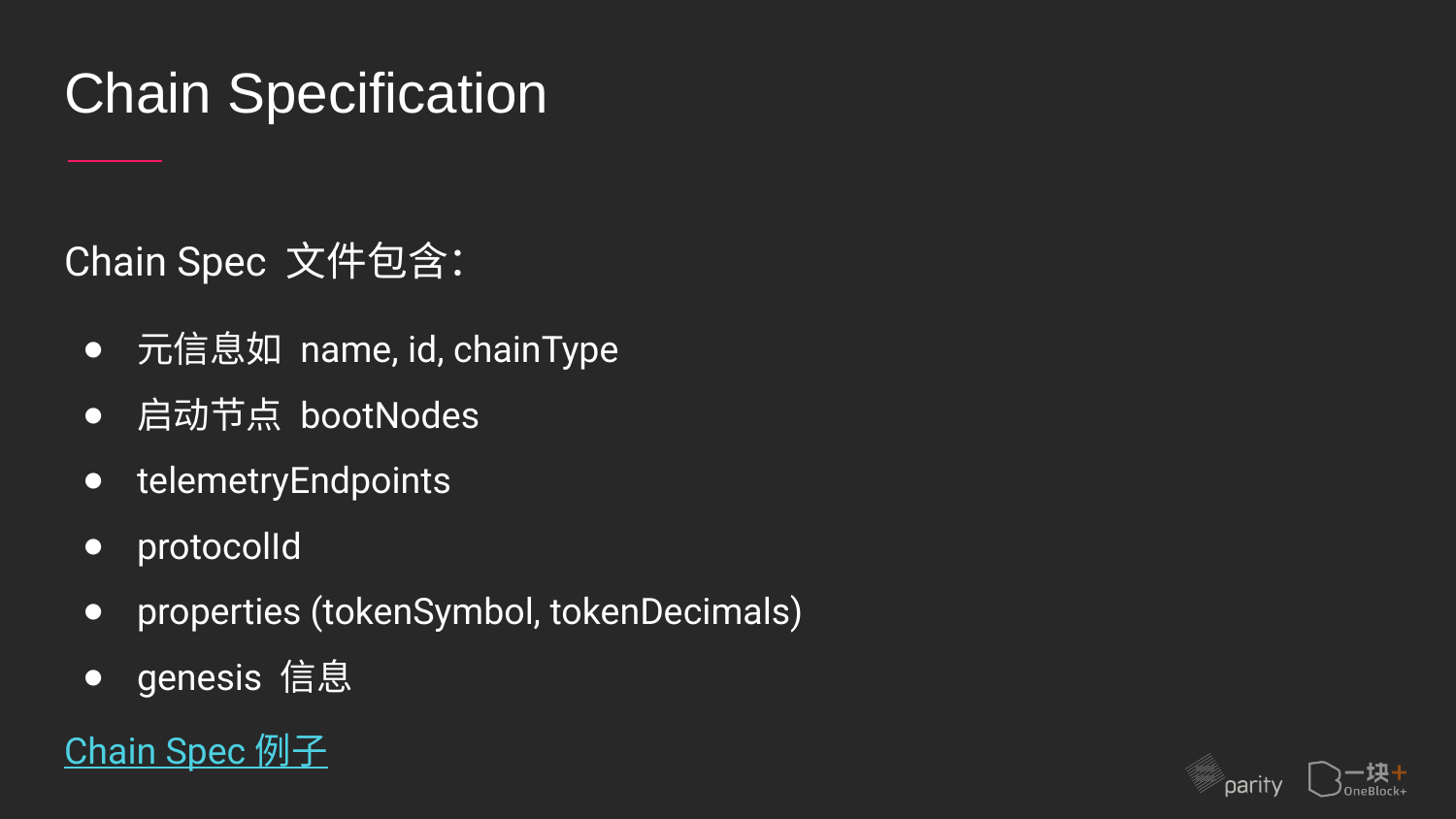

# Chain Specification
Chain Spec 文件包含：
元信息如 name, id, chainType
启动节点 bootNodes
telemetryEndpoints
protocolId
properties (tokenSymbol, tokenDecimals)
genesis 信息
Chain Spec 例子